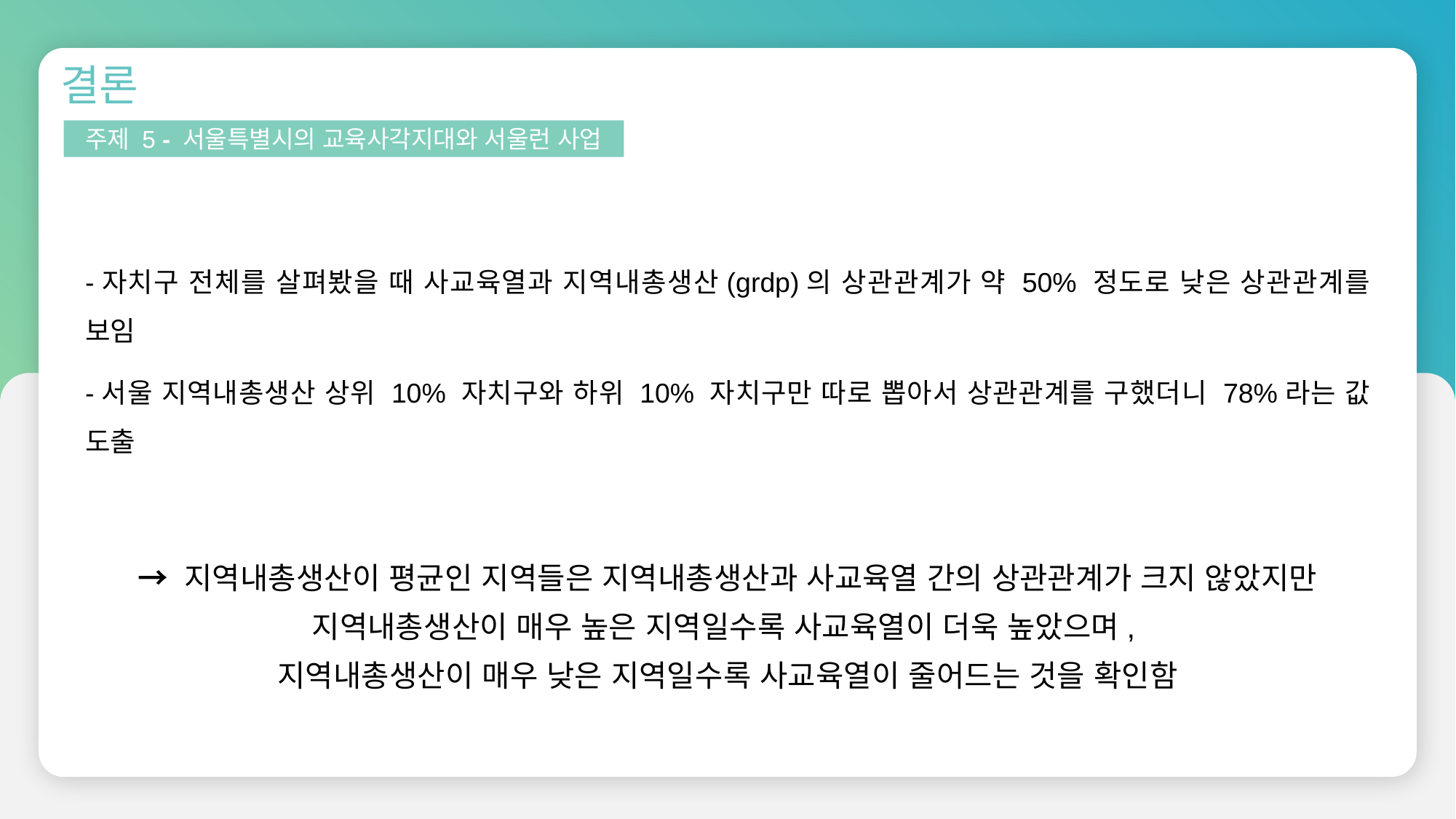

결론
주제 5 - 서울특별시의 교육사각지대와 서울런 사업
-자치구 전체를 살펴봤을 때 사교육열과 지역내총생산(grdp)의 상관관계가 약 50% 정도로 낮은 상관관계를 보임
-서울 지역내총생산 상위 10% 자치구와 하위 10% 자치구만 따로 뽑아서 상관관계를 구했더니 78%라는 값 도출

→ 지역내총생산이 평균인 지역들은 지역내총생산과 사교육열 간의 상관관계가 크지 않았지만
지역내총생산이 매우 높은 지역일수록 사교육열이 더욱 높았으며,
지역내총생산이 매우 낮은 지역일수록 사교육열이 줄어드는 것을 확인함